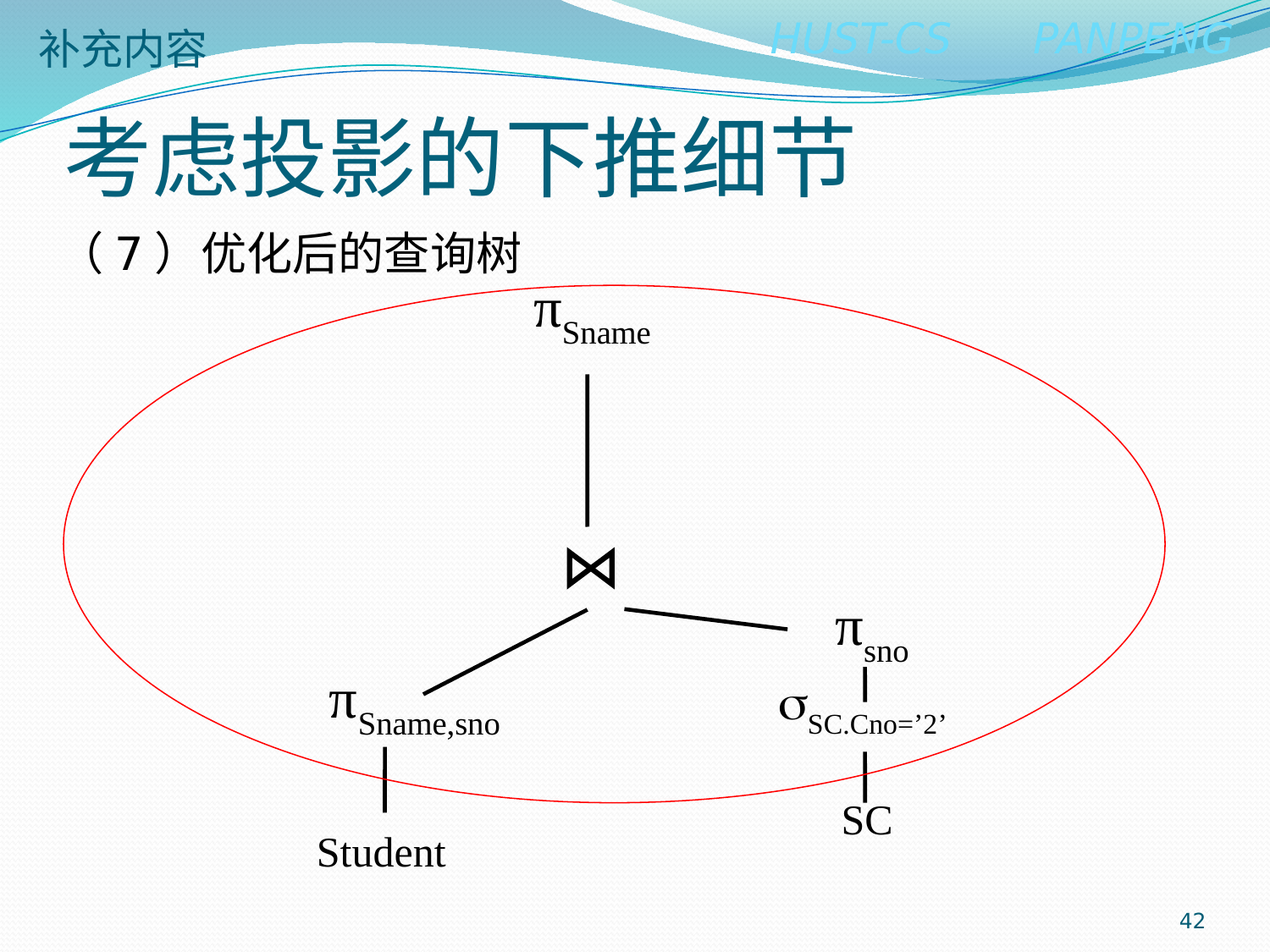

补充内容
# 考虑投影的下推细节
（7）优化后的查询树
πSname

πsno

πSname,sno

σSC.Cno=’2’

SC
Student

42